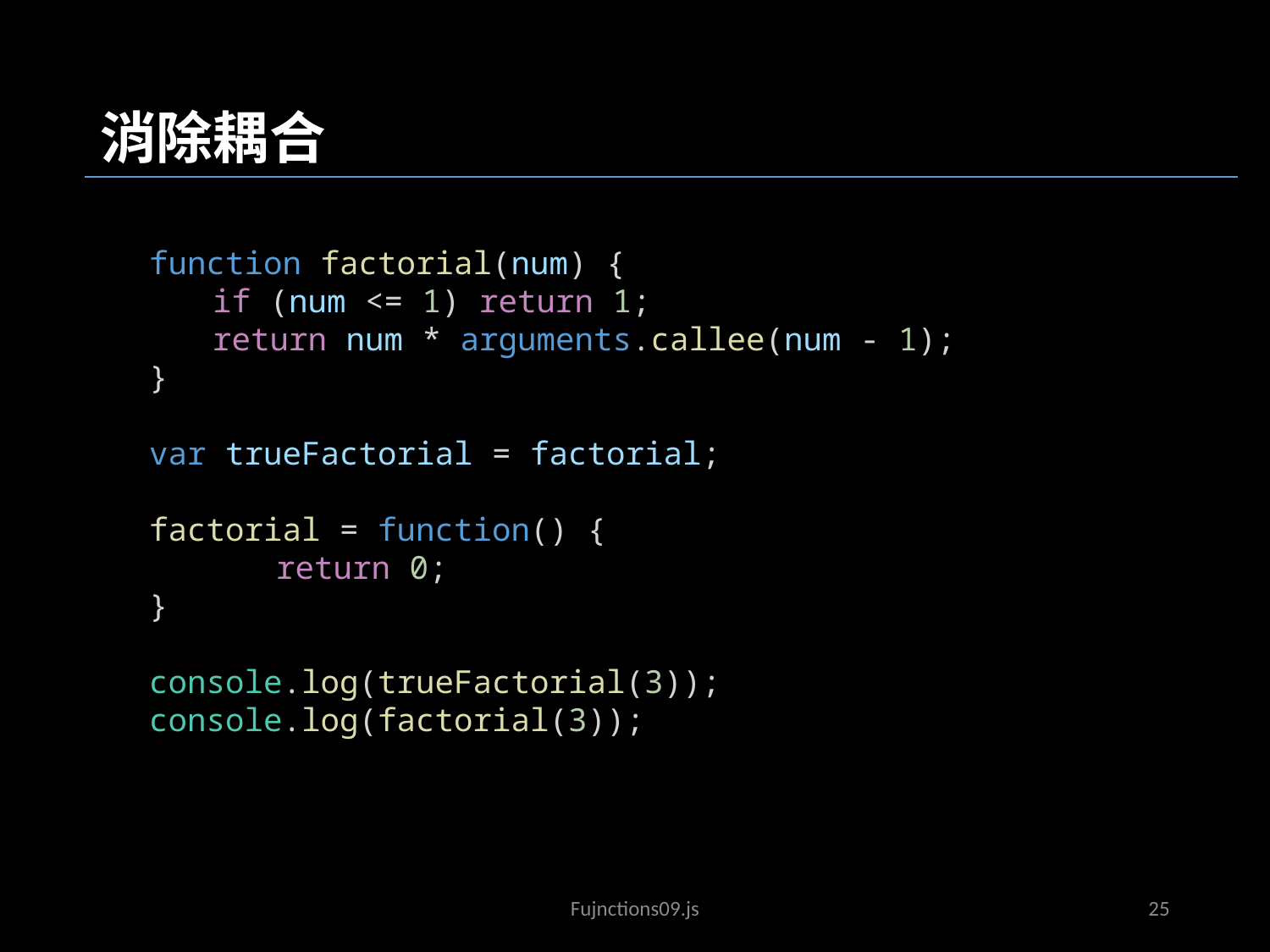

消除耦合

function factorial(num) {
if (num <= 1) return 1;
return num * arguments.callee(num - 1);
}
var trueFactorial = factorial;
factorial = function() {
	return 0;
}
console.log(trueFactorial(3));
console.log(factorial(3));
JavaScriptObjects02.js
Fujnctions09.js
25